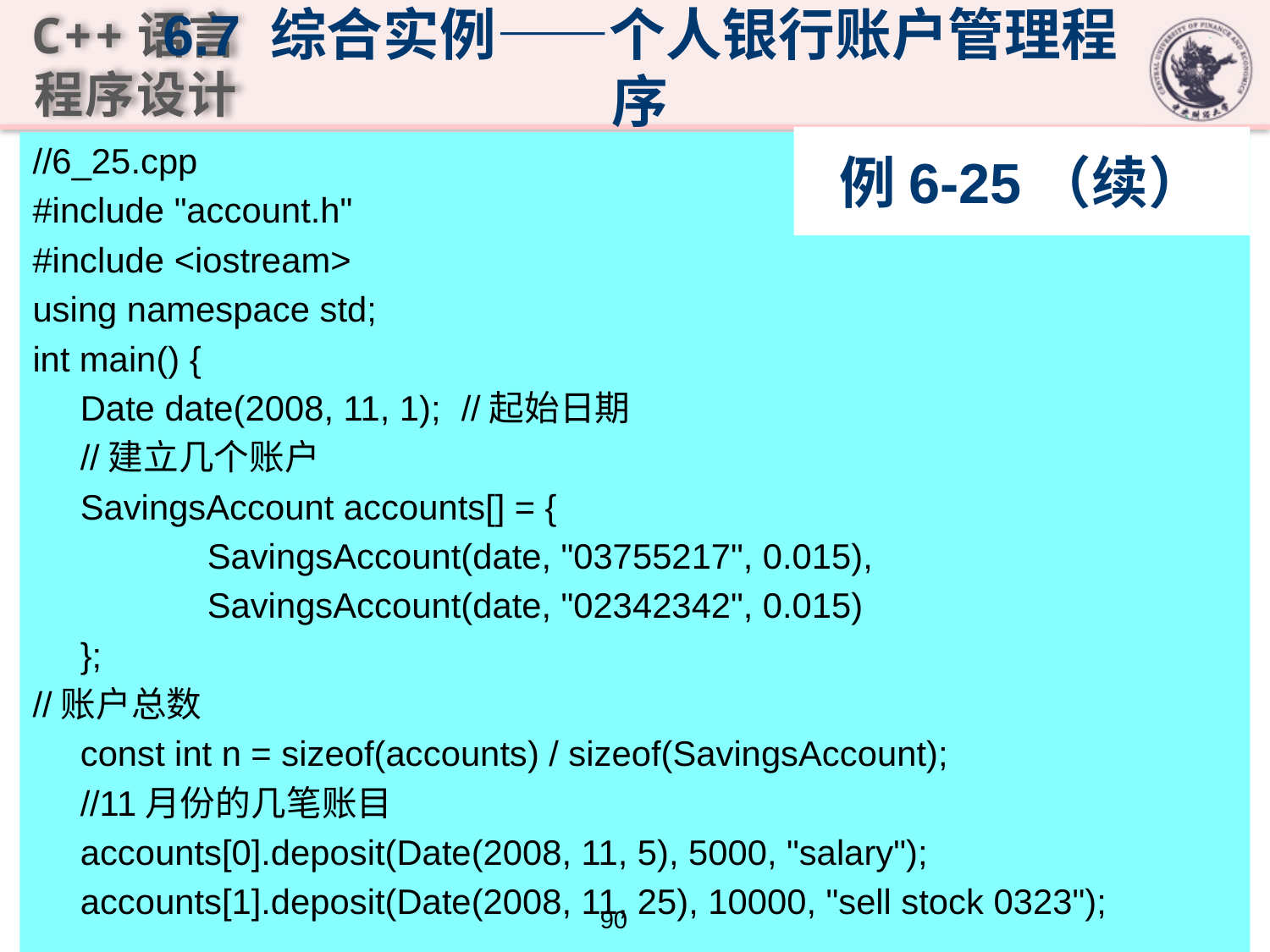

6.7 综合实例——个人银行账户管理程序
# 例6-25（续）
//6_25.cpp
#include "account.h"
#include <iostream>
using namespace std;
int main() {
	Date date(2008, 11, 1);	//起始日期
	//建立几个账户
	SavingsAccount accounts[] = {
		SavingsAccount(date, "03755217", 0.015),
		SavingsAccount(date, "02342342", 0.015)
	};
//账户总数
	const int n = sizeof(accounts) / sizeof(SavingsAccount);
	//11月份的几笔账目
	accounts[0].deposit(Date(2008, 11, 5), 5000, "salary");
	accounts[1].deposit(Date(2008, 11, 25), 10000, "sell stock 0323");
90